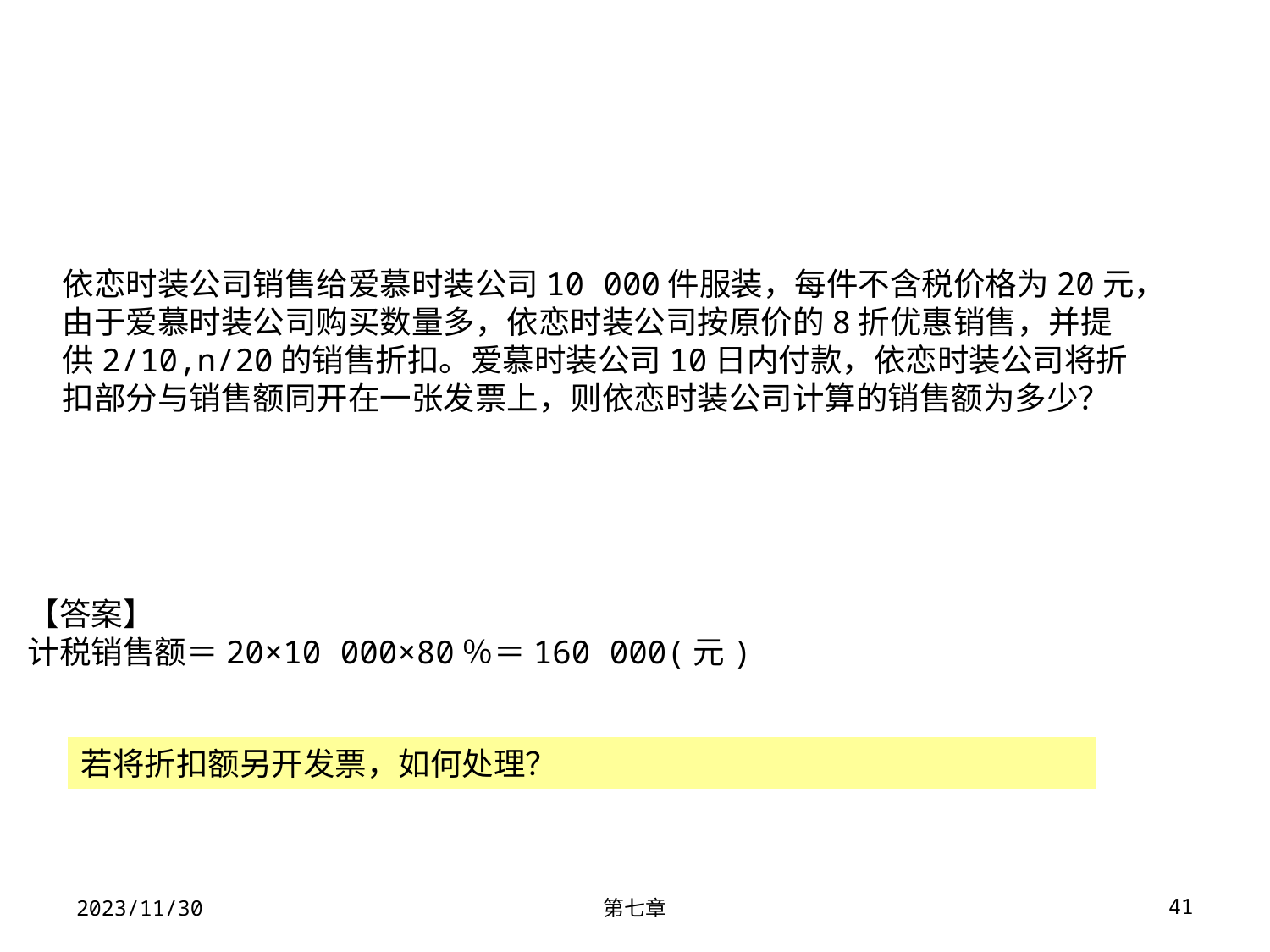

依恋时装公司销售给爱慕时装公司10 000件服装，每件不含税价格为20元，由于爱慕时装公司购买数量多，依恋时装公司按原价的8折优惠销售，并提供2/10,n/20的销售折扣。爱慕时装公司10日内付款，依恋时装公司将折扣部分与销售额同开在一张发票上，则依恋时装公司计算的销售额为多少？
【答案】
计税销售额＝20×10 000×80％＝160 000(元)
若将折扣额另开发票，如何处理？
2023/11/30
第七章
41